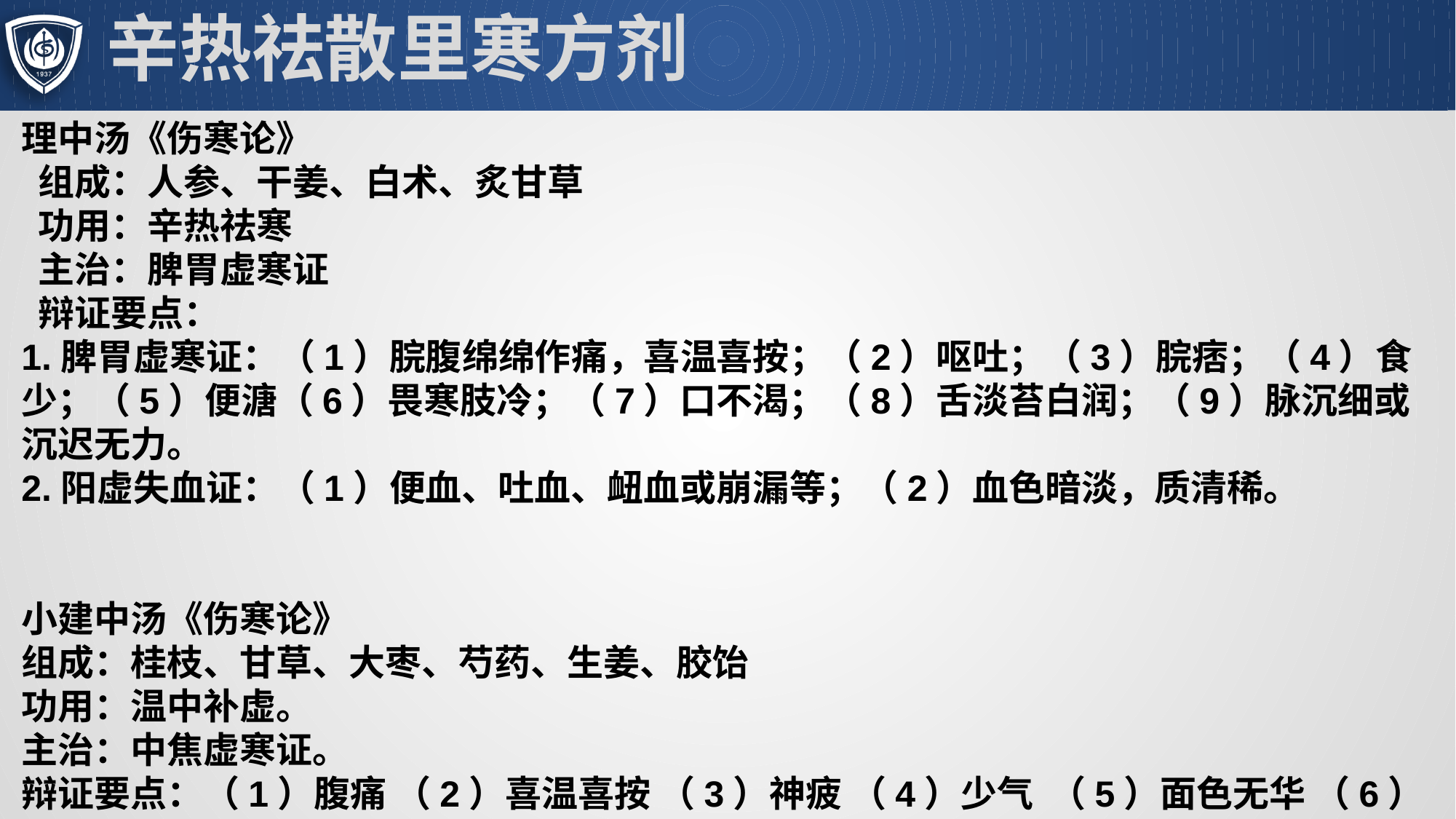

# 辛热祛散里寒方剂
理中汤《伤寒论》 组成：人参、干姜、白术、炙甘草 功用：辛热祛寒 主治：脾胃虚寒证 辩证要点：1.脾胃虚寒证：（1）脘腹绵绵作痛，喜温喜按；（2）呕吐；（3）脘痞；（4）食少；（5）便溏（6）畏寒肢冷；（7）口不渴；（8）舌淡苔白润；（9）脉沉细或沉迟无力。2.阳虚失血证：（1）便血、吐血、衄血或崩漏等；（2）血色暗淡，质清稀。

小建中汤《伤寒论》组成：桂枝、甘草、大枣、芍药、生姜、胶饴功用：温中补虚。主治：中焦虚寒证。辩证要点：（1）腹痛 （2）喜温喜按 （3）神疲 （4）少气  （5）面色无华 （6）舌淡苔白 （7）脉细弦